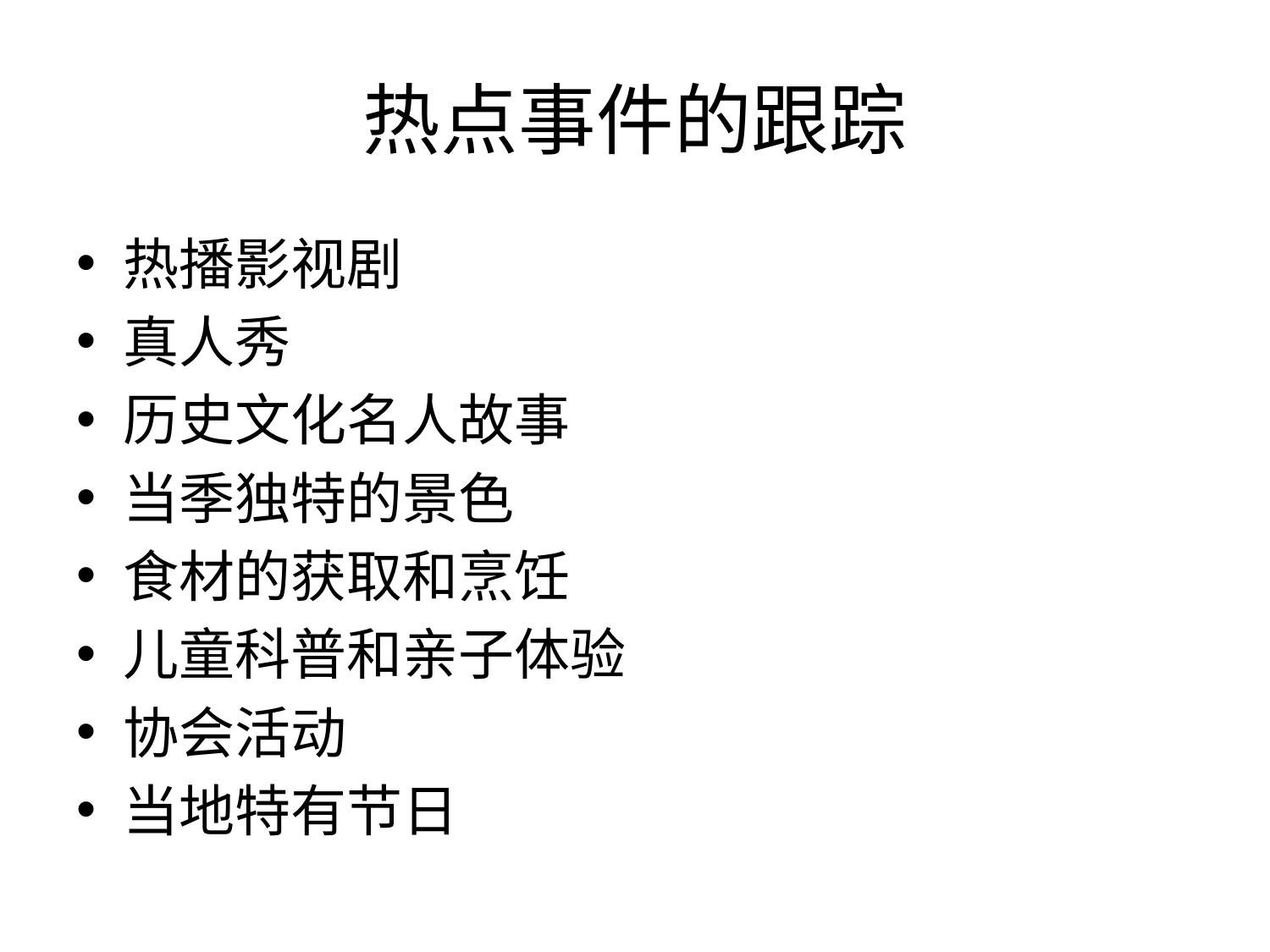

# 热点事件的跟踪
热播影视剧
真人秀
历史文化名人故事
当季独特的景色
食材的获取和烹饪
儿童科普和亲子体验
协会活动
当地特有节日